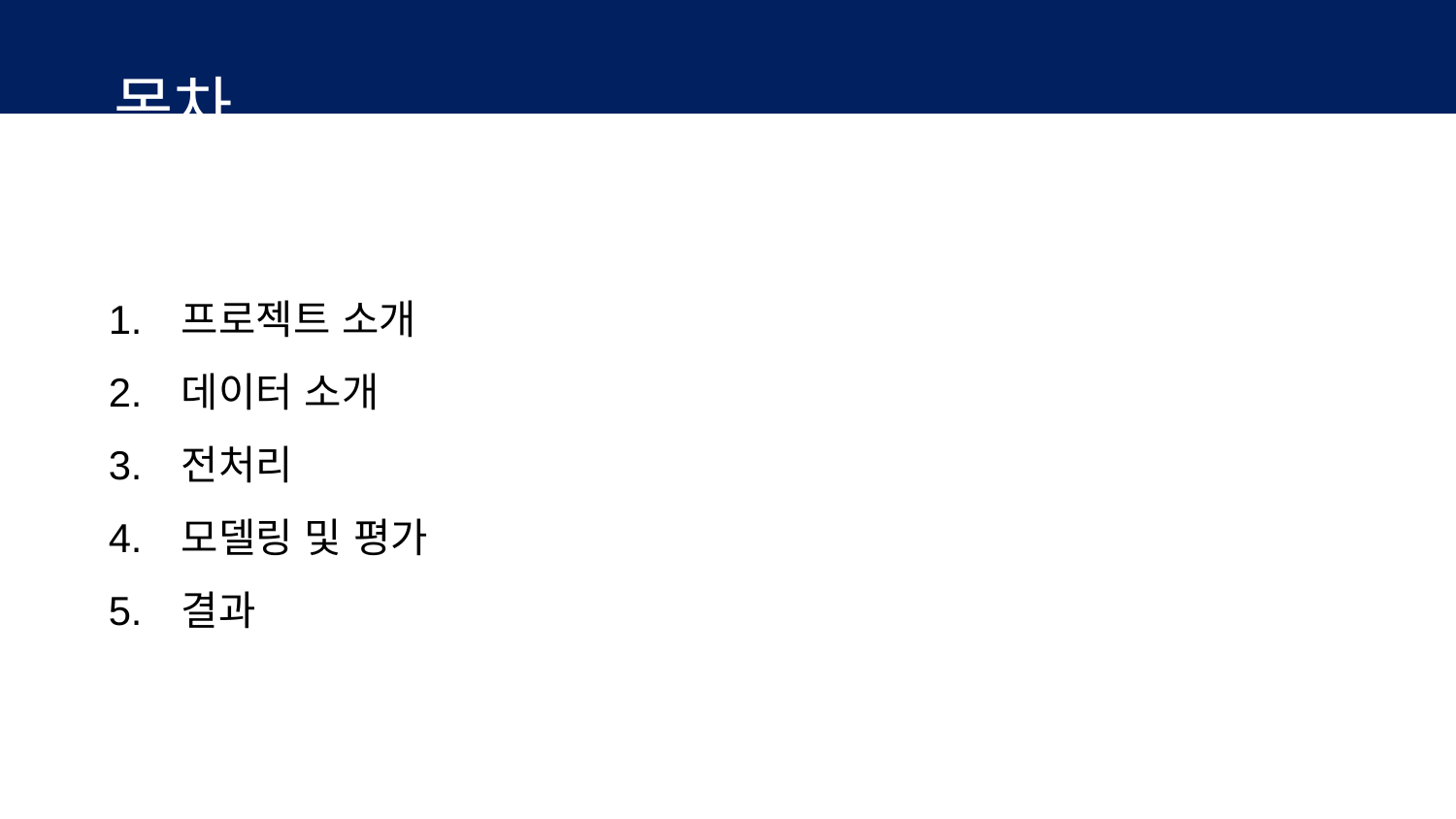

# 목차
프로젝트 소개
데이터 소개
전처리
모델링 및 평가
결과